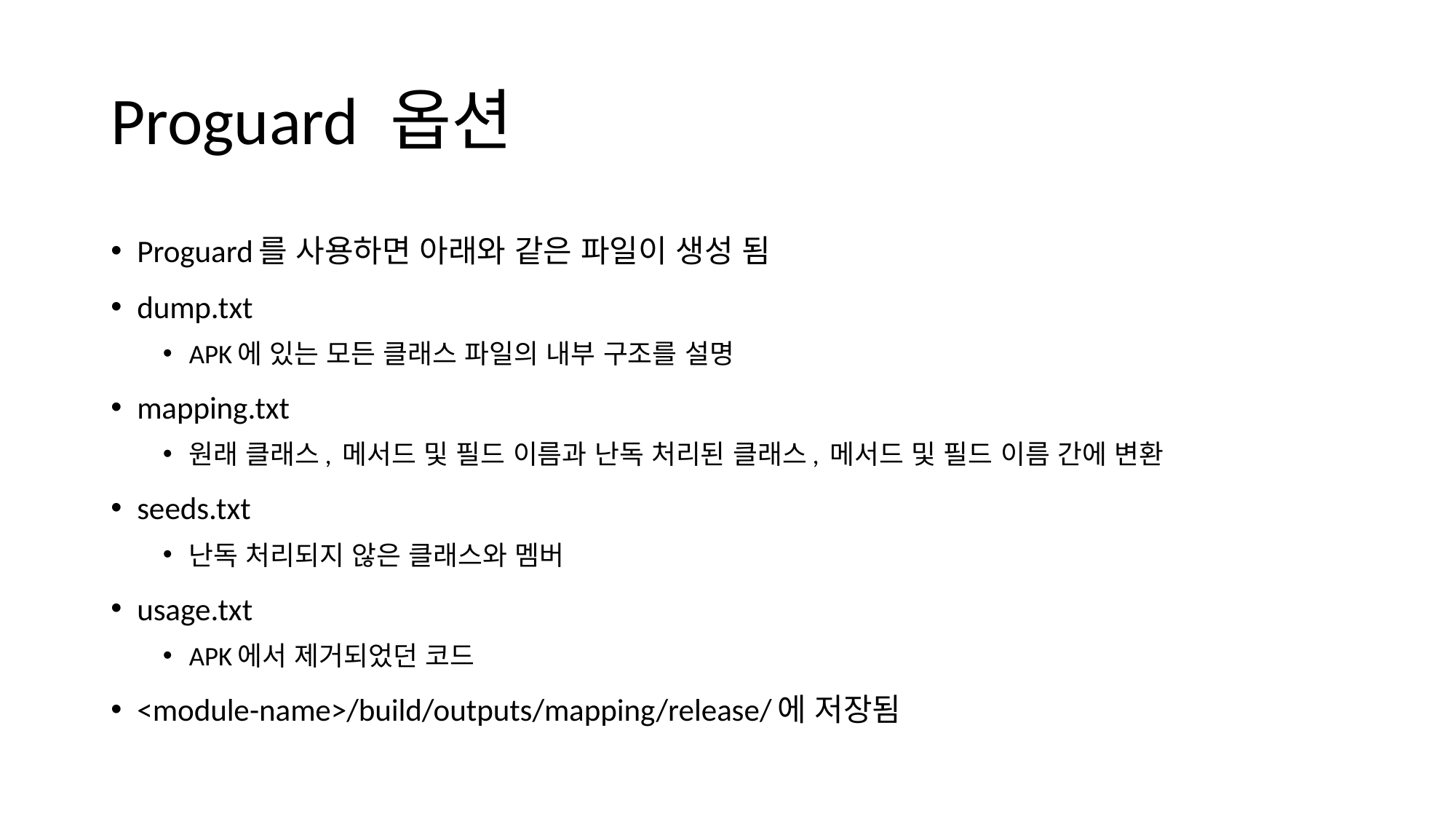

# Proguard 옵션
Proguard를 사용하면 아래와 같은 파일이 생성 됨
dump.txt
APK에 있는 모든 클래스 파일의 내부 구조를 설명
mapping.txt
원래 클래스, 메서드 및 필드 이름과 난독 처리된 클래스, 메서드 및 필드 이름 간에 변환
seeds.txt
난독 처리되지 않은 클래스와 멤버
usage.txt
APK에서 제거되었던 코드
<module-name>/build/outputs/mapping/release/에 저장됨